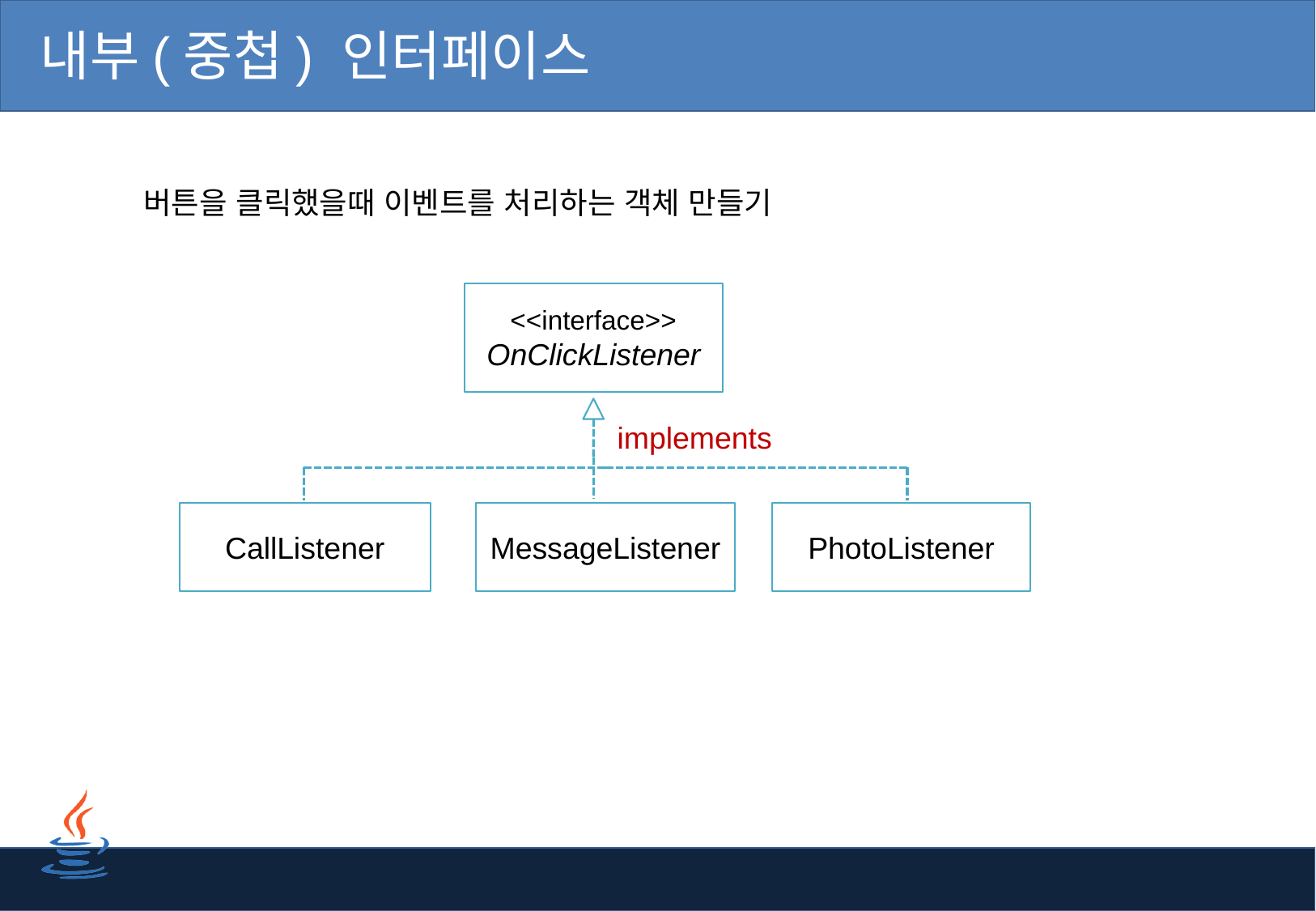

# 내부(중첩) 인터페이스
버튼을 클릭했을때 이벤트를 처리하는 객체 만들기

<<interface>>
OnClickListener

implements

CallListener

MessageListener

PhotoListener

57